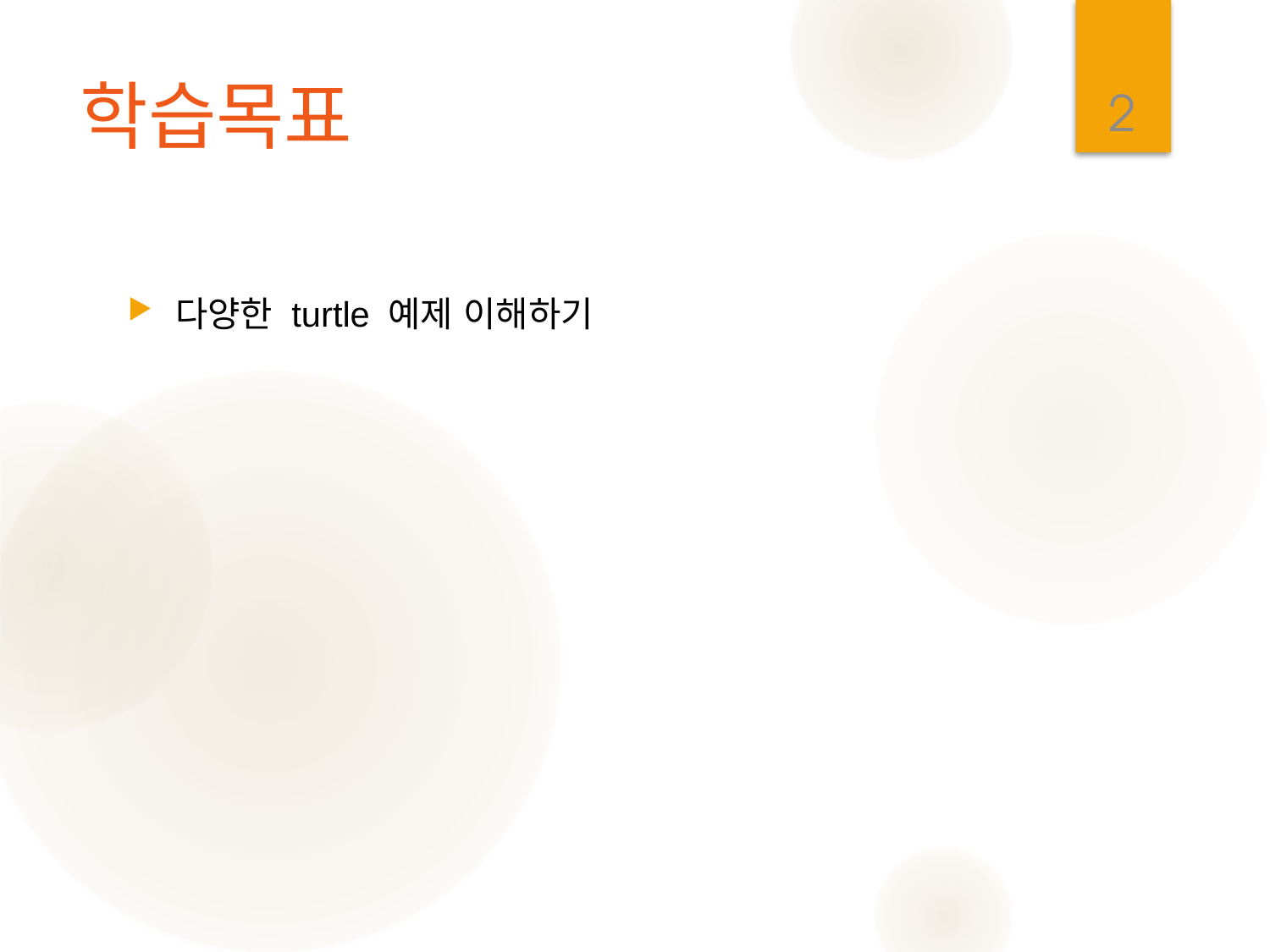

2
# 학습목표
다양한 turtle 예제 이해하기